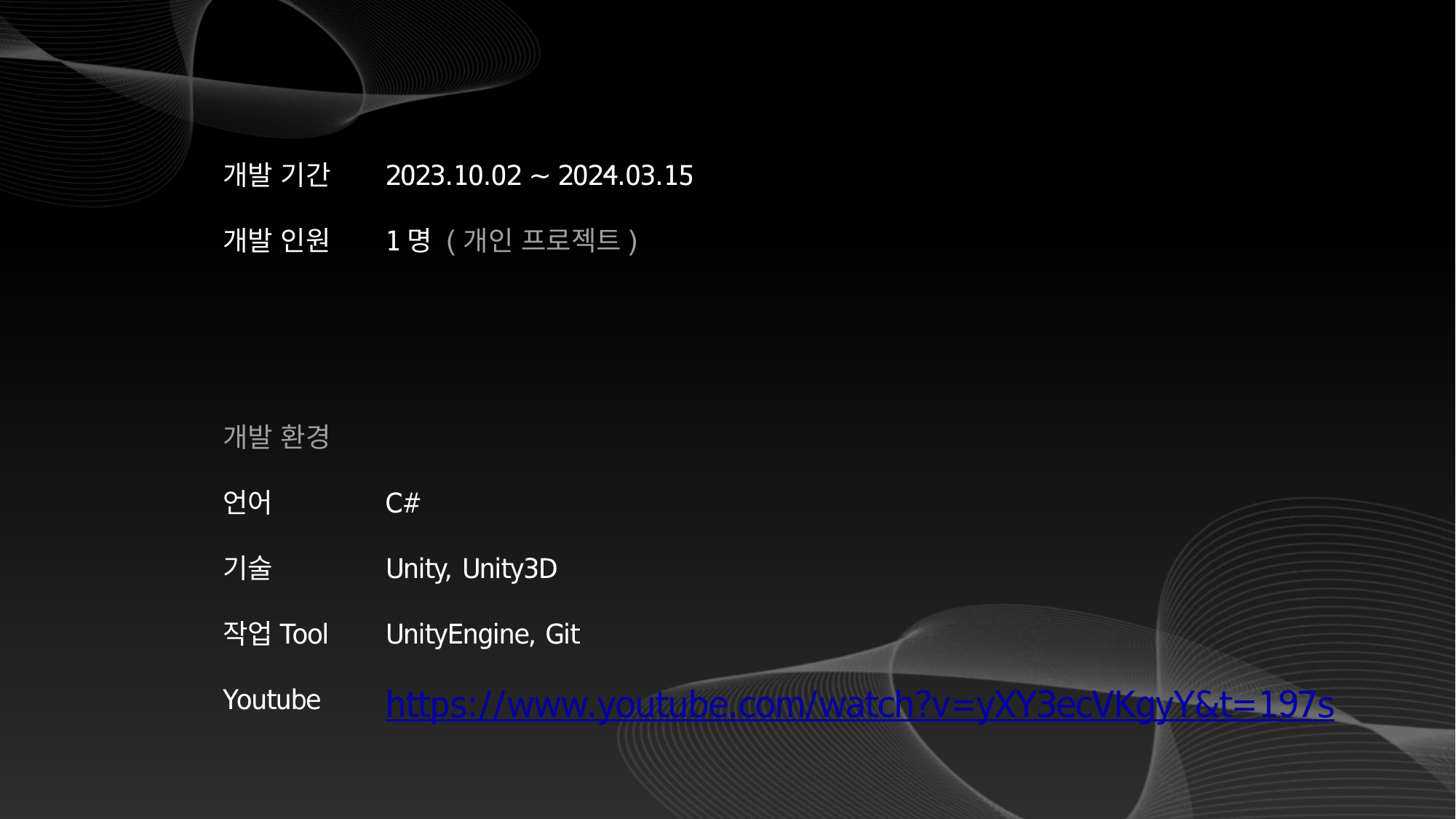

개발 기간

개발 인원

개발 환경

언어

기술

작업Tool

Youtube
2023.10.02 ~ 2024.03.15

1명 (개인 프로젝트)

C#

Unity, Unity3D

UnityEngine, Git
https://www.youtube.com/watch?v=yXY3ecVKgyY&t=197s